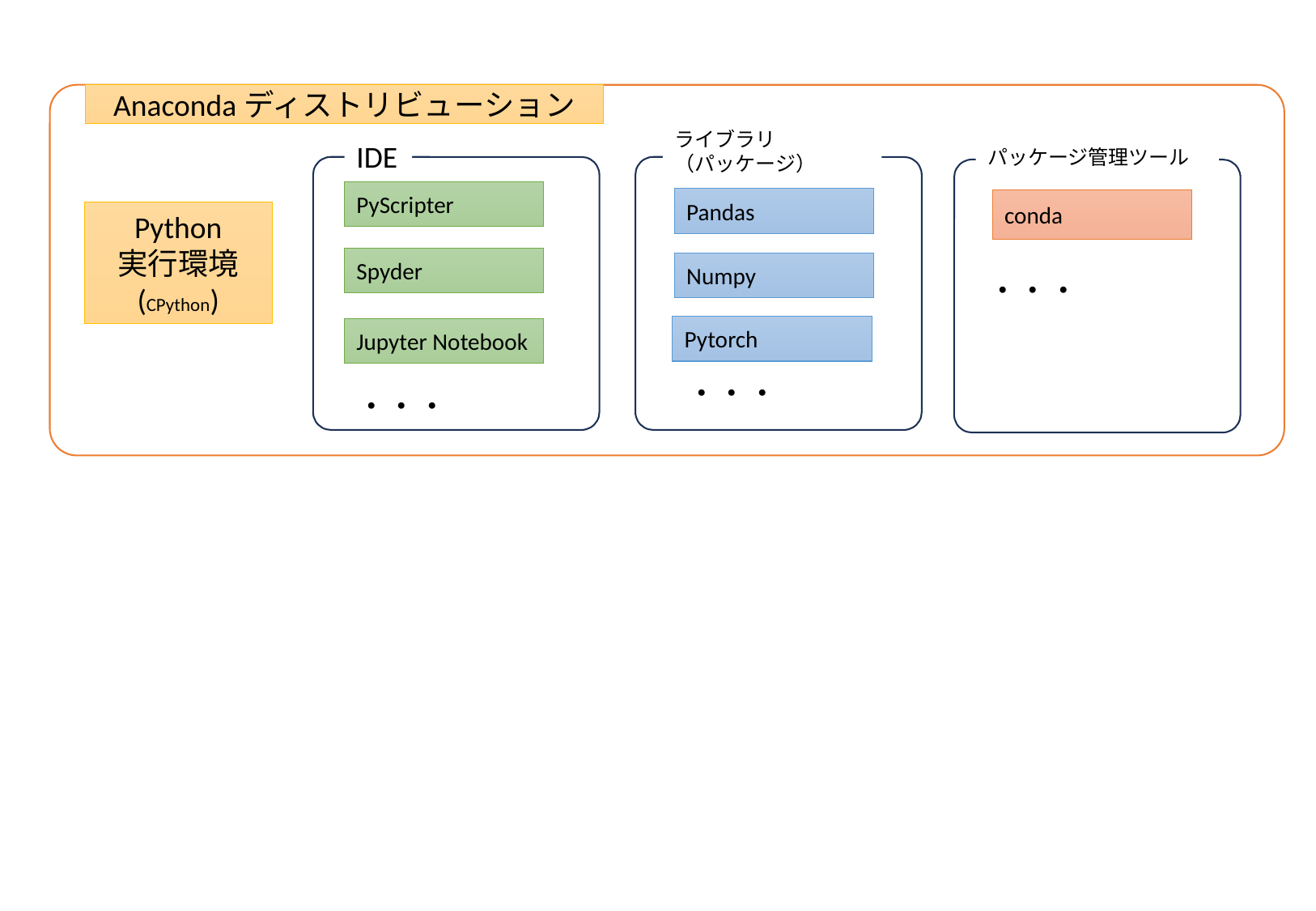

Anacondaディストリビューション
ライブラリ
（パッケージ）
IDE
パッケージ管理ツール

PyScripter
Pandas
conda
Python
実行環境
(CPython)
Spyder
Numpy
・・・
Pytorch
Jupyter Notebook
・・・
・・・